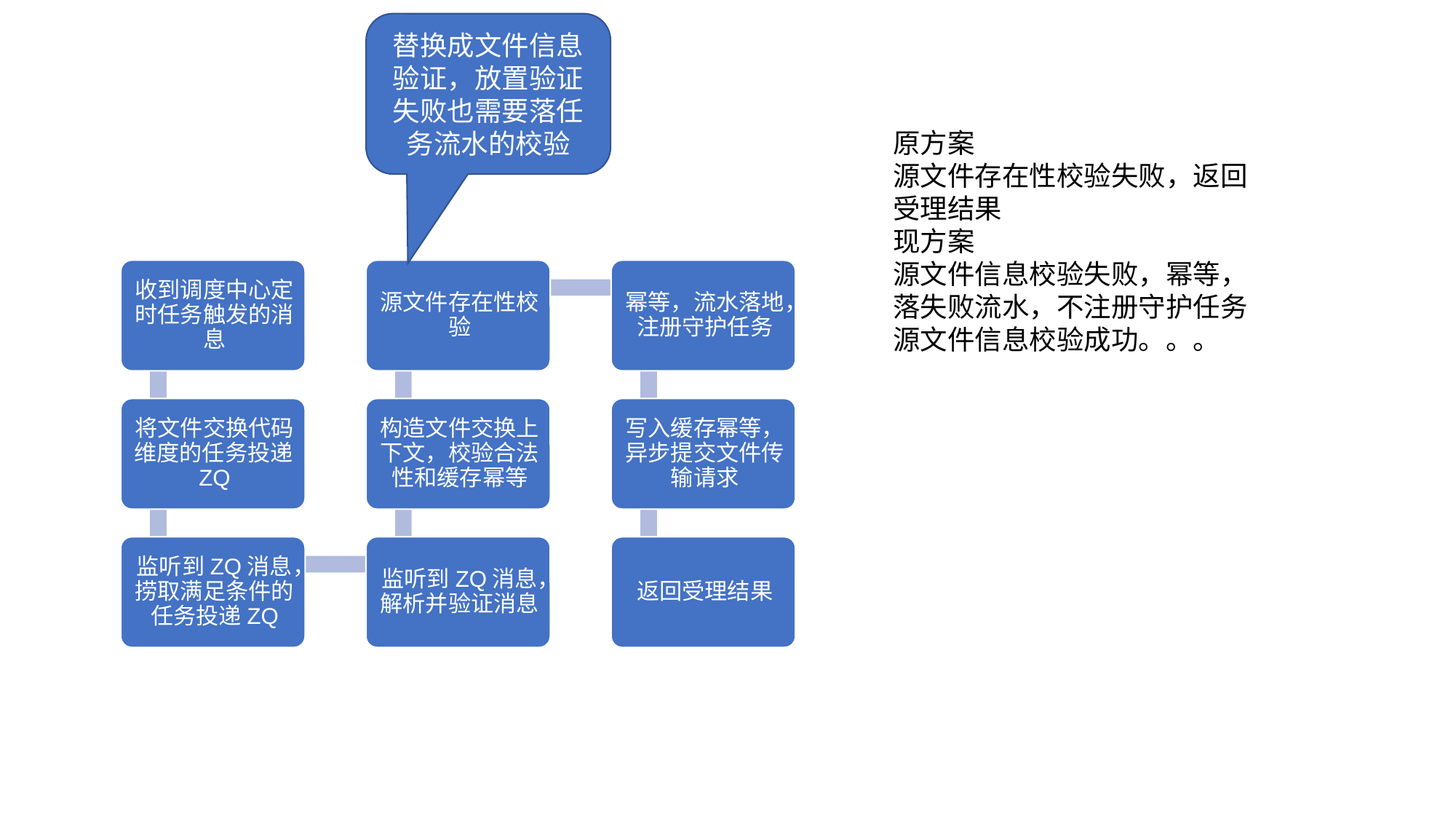

替换成文件信息验证，放置验证失败也需要落任务流水的校验
原方案
源文件存在性校验失败，返回受理结果
现方案
源文件信息校验失败，幂等，落失败流水，不注册守护任务
源文件信息校验成功。。。
收到调度中心定时任务触发的消息
将文件交换代码维度的任务投递ZQ
监听到ZQ消息，捞取满足条件的任务投递ZQ
监听到ZQ消息，解析并验证消息
构造文件交换上下文，校验合法性和缓存幂等
源文件存在性校验
幂等，流水落地，注册守护任务
写入缓存幂等，异步提交文件传输请求
返回受理结果